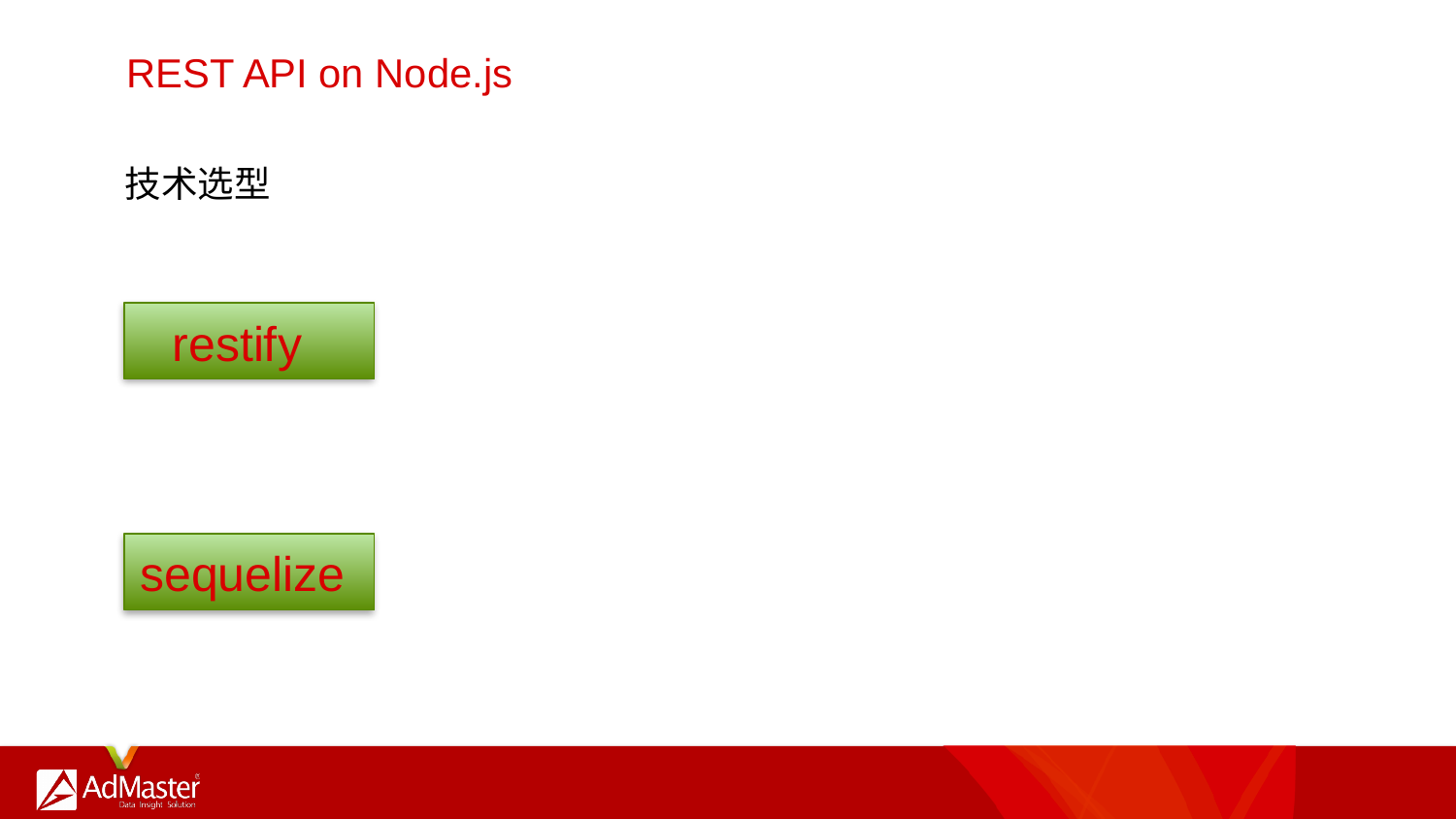

# REST API on Node.js
技术选型

restify

sequelize